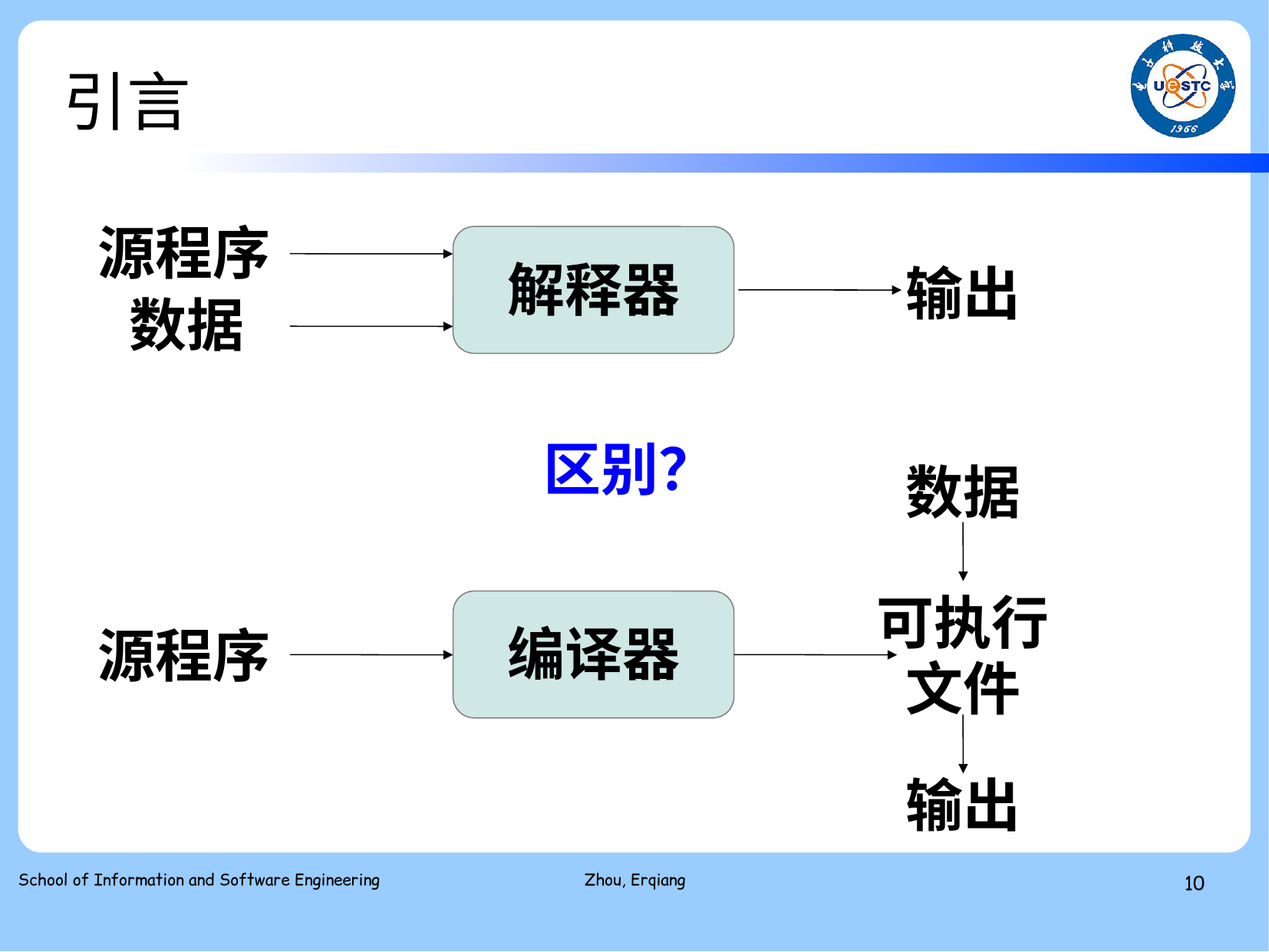

引言
源程序
解释器

输出
数据

区别？
数据

可执行
文件
编译器
源程序

输出
School of Information and Software Engineering
Zhou, Erqiang
10